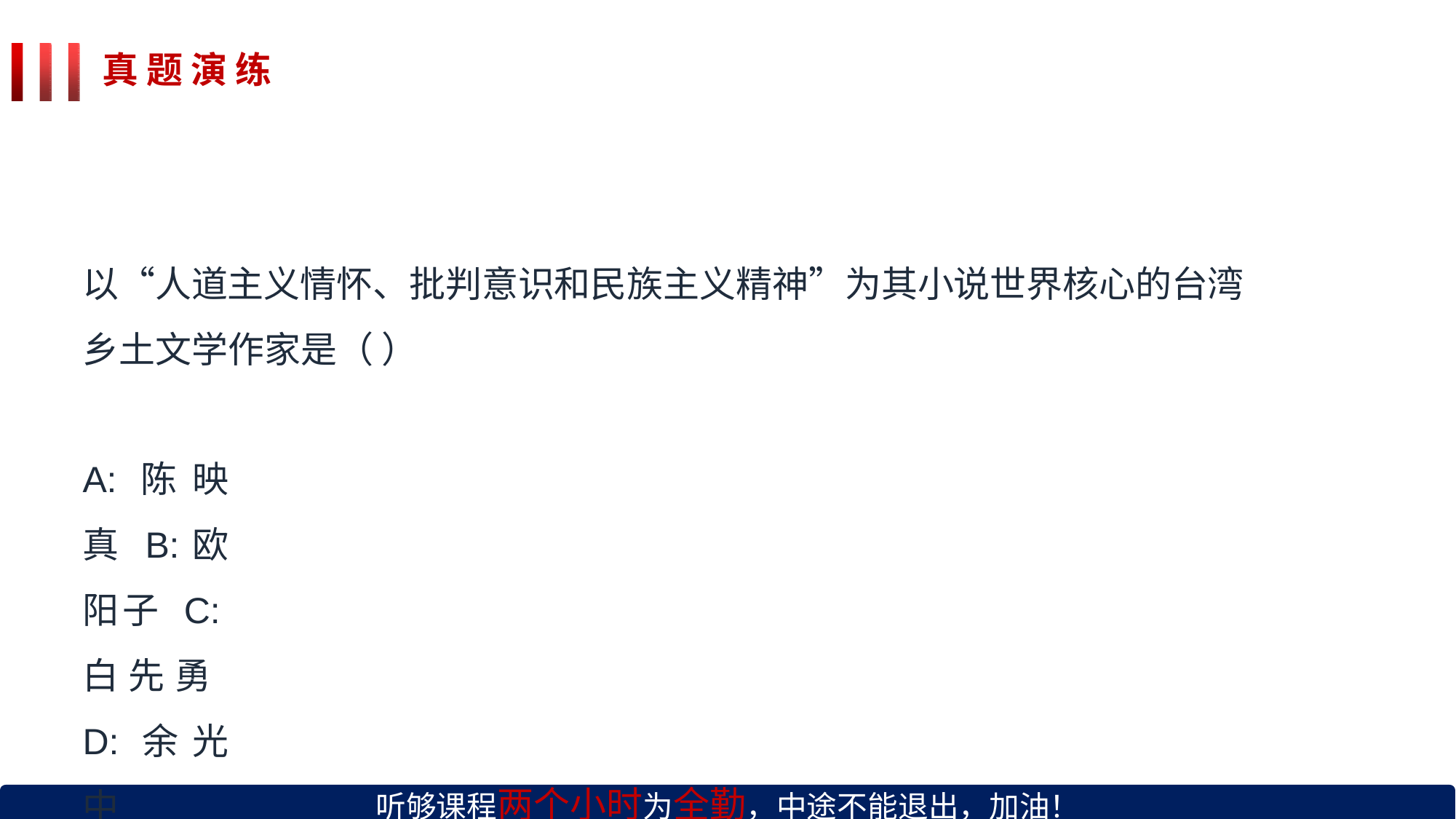

# 真 题 演 练
以“人道主义情怀、批判意识和民族主义精神”为其小说世界核心的台湾
乡土文学作家是（ ）

A:陈映真 B:欧阳子 C:白先勇  D:余光中
73

听够课程两个小时为全勤，中途不能退出，加油！